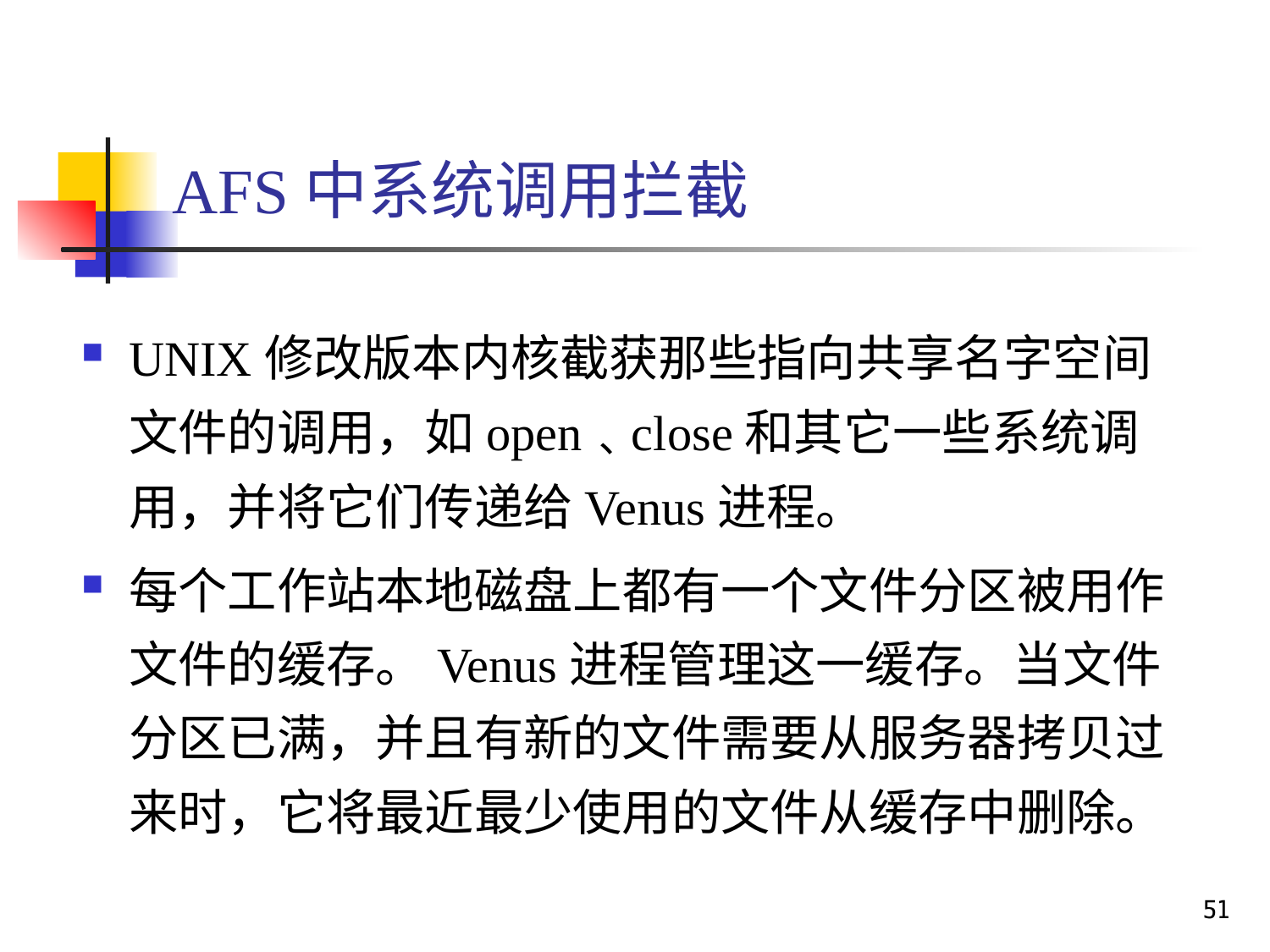

AFS中系统调用拦截
UNIX修改版本内核截获那些指向共享名字空间文件的调用，如open﹑close和其它一些系统调用，并将它们传递给Venus进程。
每个工作站本地磁盘上都有一个文件分区被用作文件的缓存。Venus进程管理这一缓存。当文件分区已满，并且有新的文件需要从服务器拷贝过来时，它将最近最少使用的文件从缓存中删除。
51